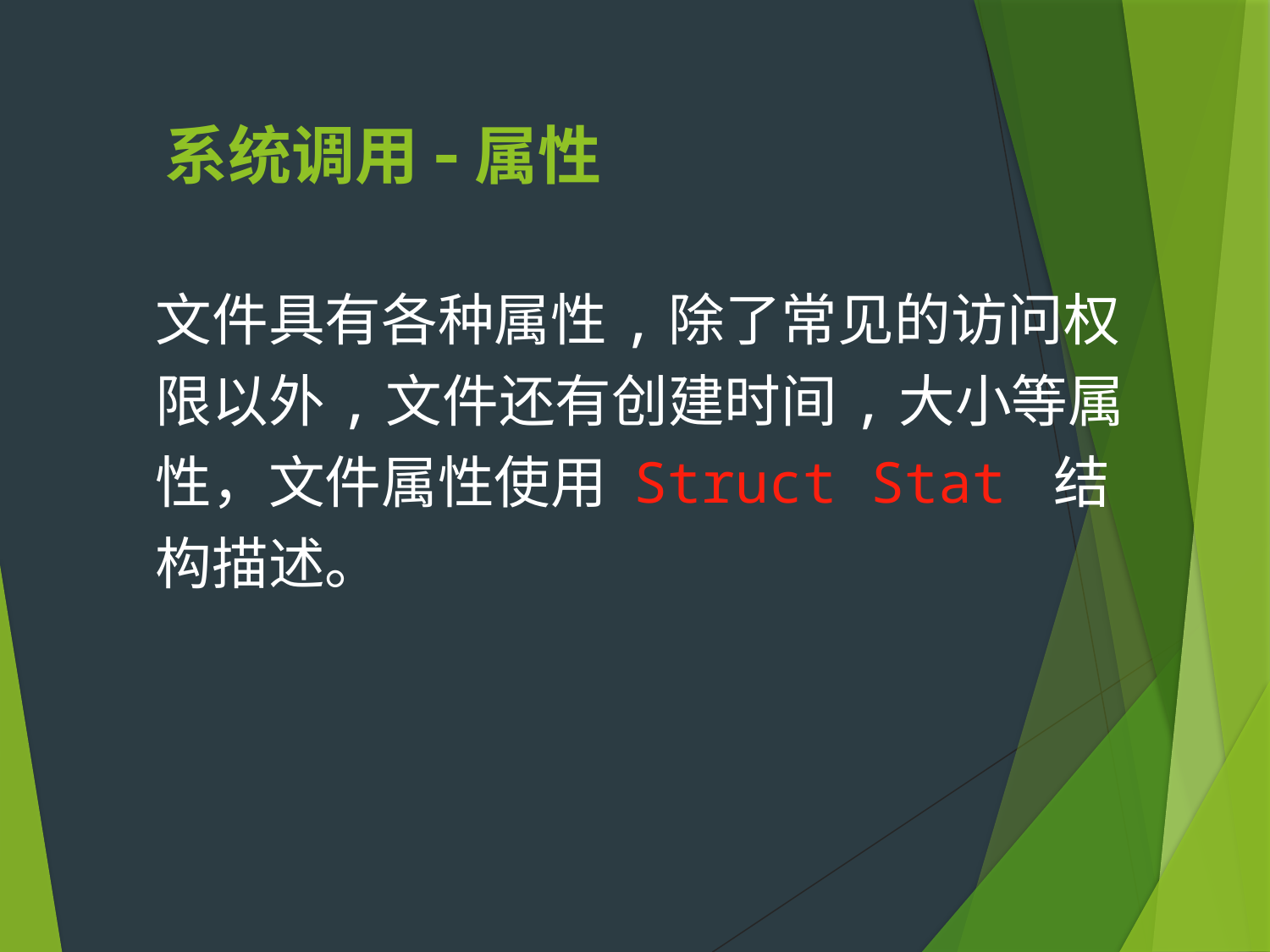

系统调用-属性
	文件具有各种属性,除了常见的访问权限以外,文件还有创建时间,大小等属性，文件属性使用 Struct Stat 结构描述。